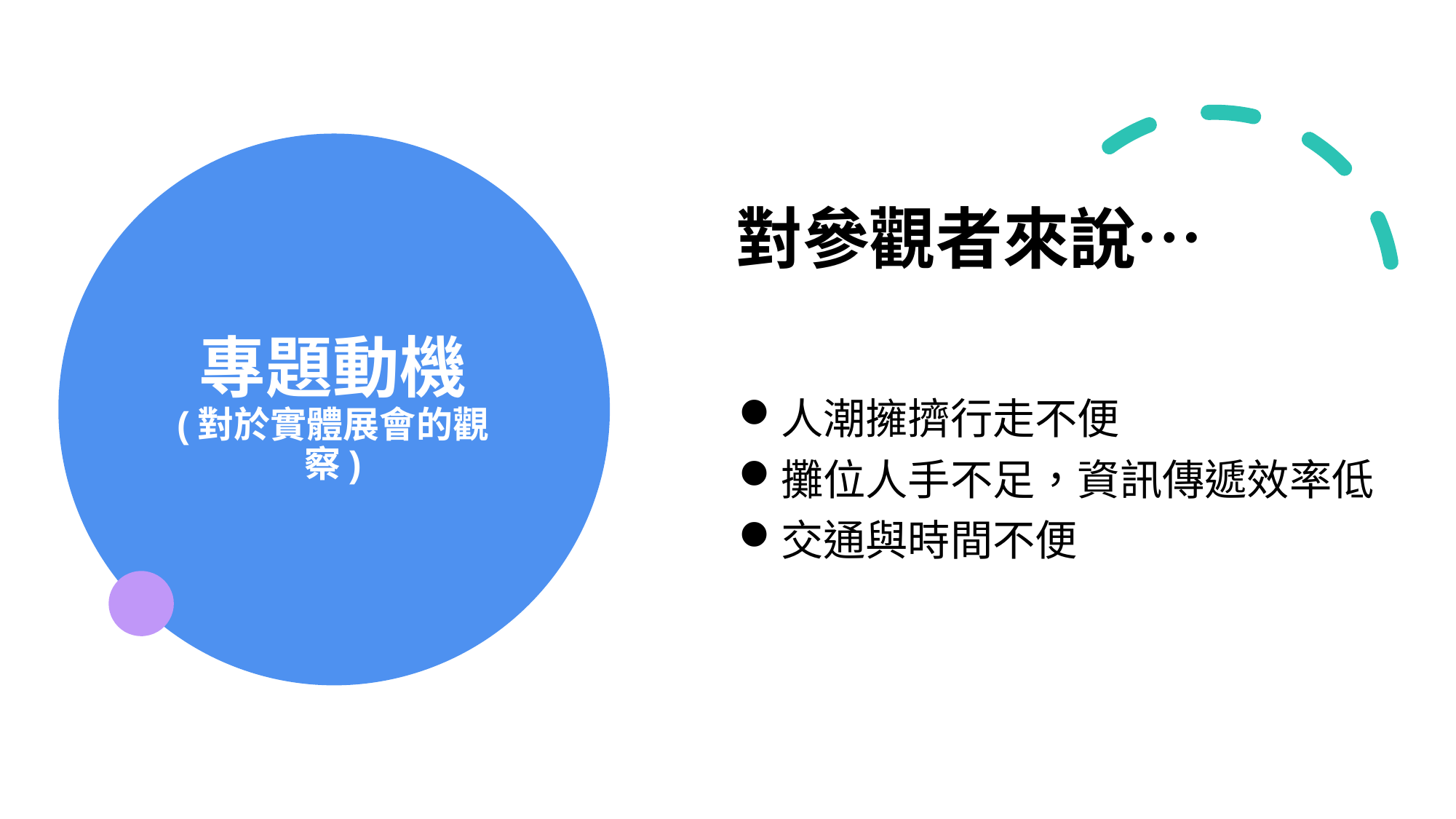

# 專題動機 (對於實體展會的觀察)
對參觀者來說…
人潮擁擠行走不便
攤位人手不足，資訊傳遞效率低
交通與時間不便